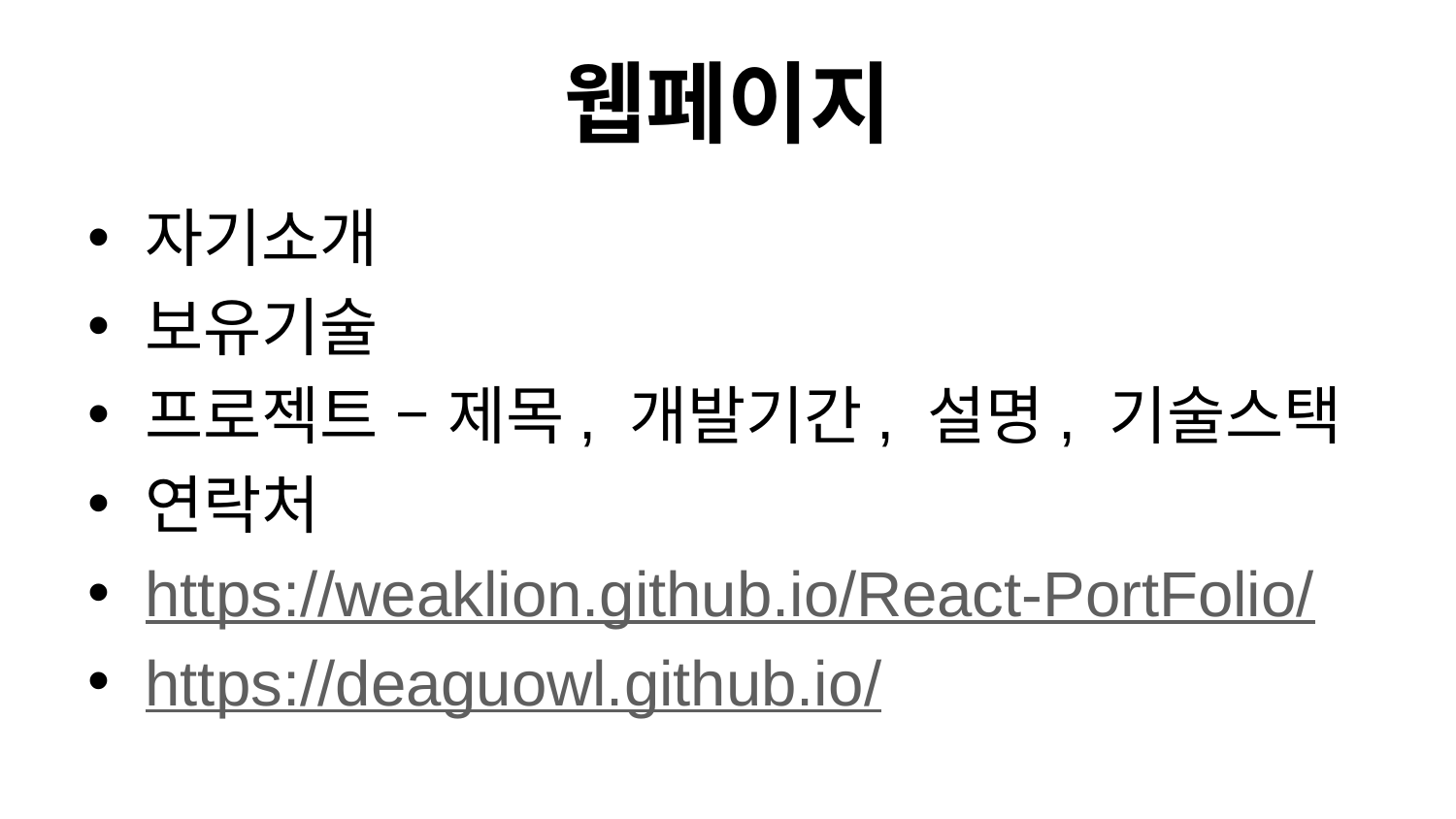

# 웹페이지
자기소개
보유기술
프로젝트 – 제목, 개발기간, 설명, 기술스택
연락처
https://weaklion.github.io/React-PortFolio/
https://deaguowl.github.io/